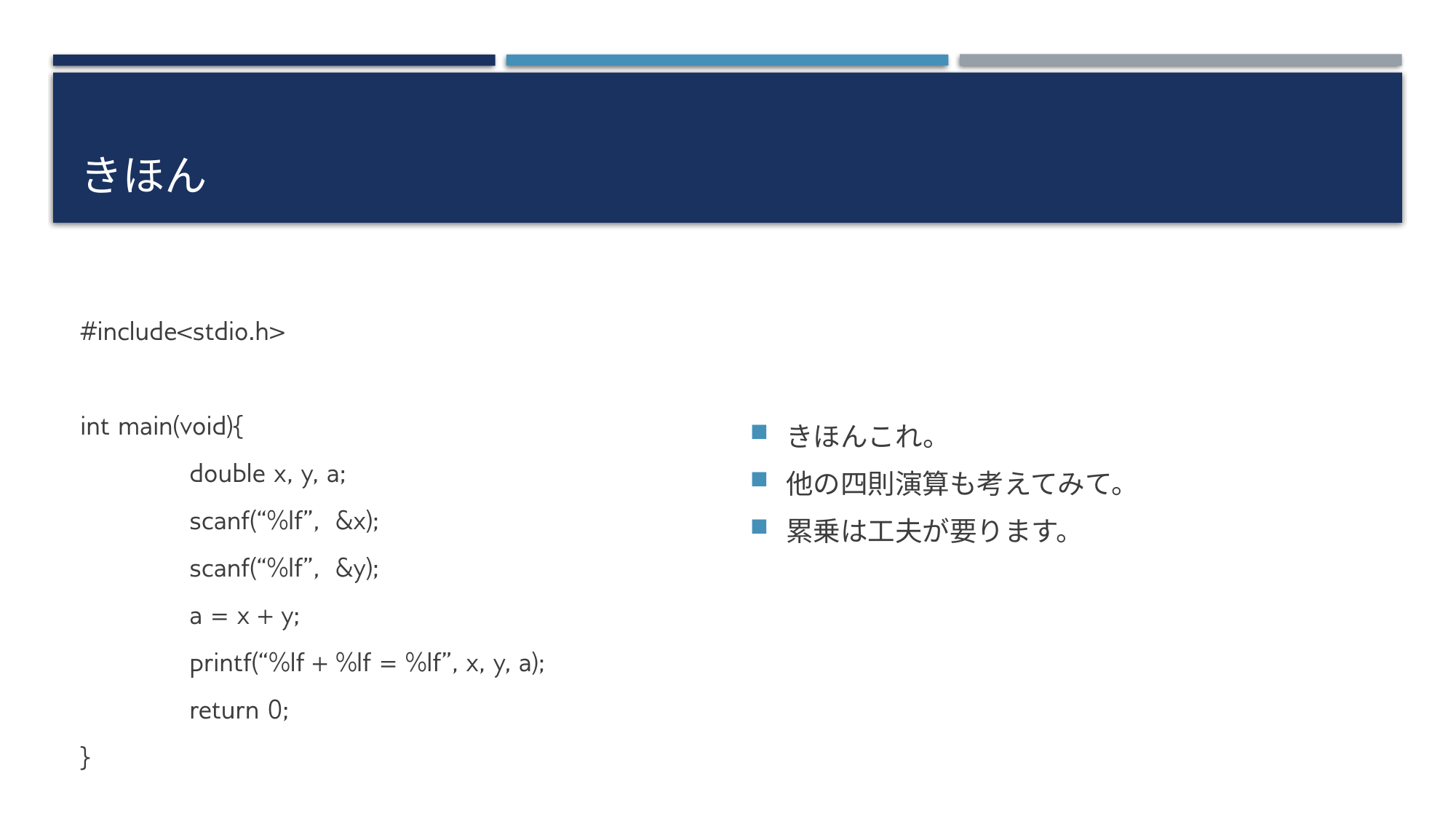

# きほん
#include<stdio.h>

int main(void){
	double x, y, a;
	scanf(“%lf”,  &x);
	scanf(“%lf”,  &y);
	a = x + y;
	printf(“%lf + %lf = %lf”, x, y, a);
	return 0;
}
きほんこれ。
他の四則演算も考えてみて。
累乗は工夫が要ります。